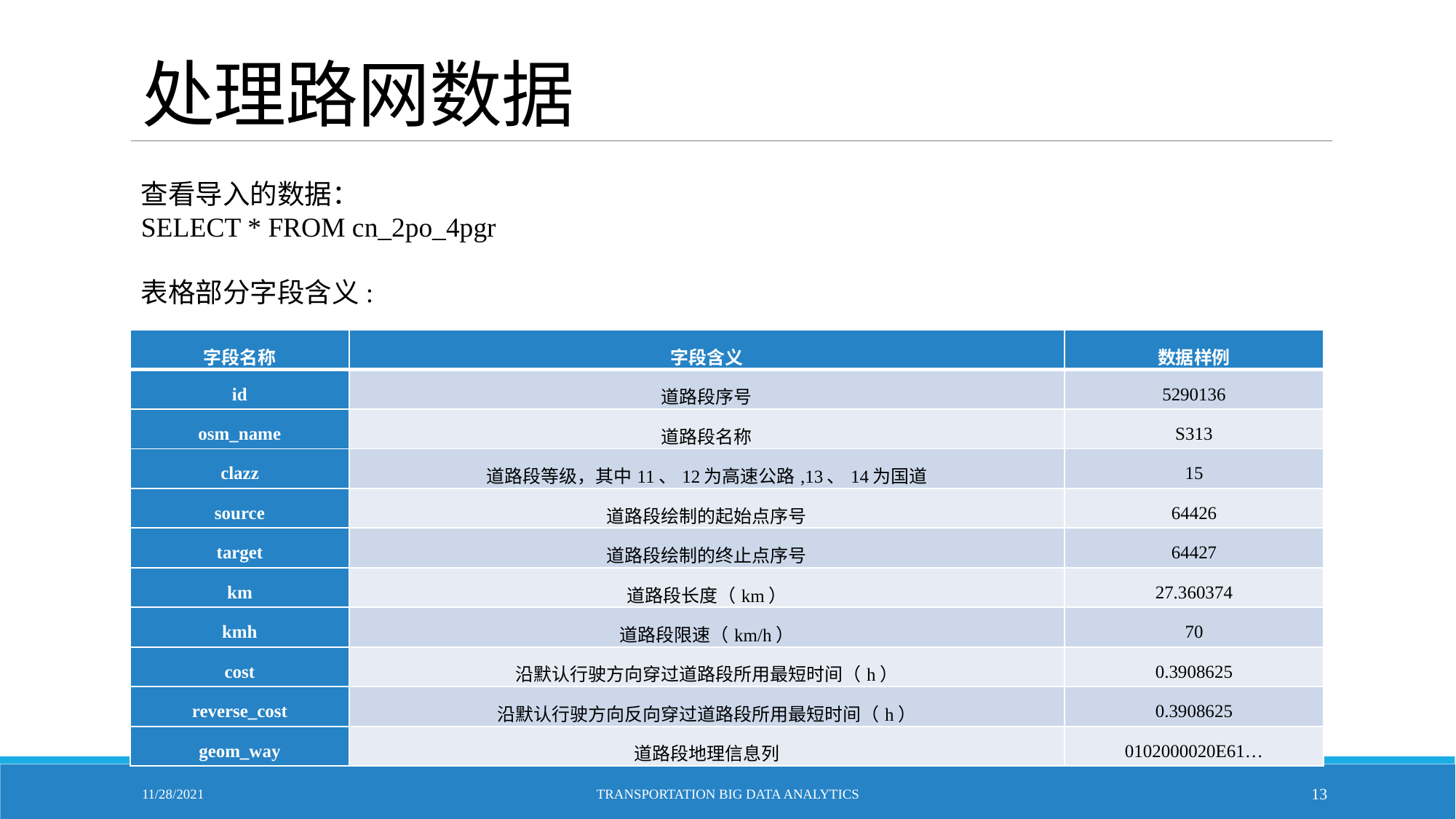

# 处理路网数据
查看导入的数据：
SELECT * FROM cn_2po_4pgr

表格部分字段含义:
| 字段名称 | 字段含义 | 数据样例 |
| --- | --- | --- |
| id | 道路段序号 | 5290136 |
| osm\_name | 道路段名称 | S313 |
| clazz | 道路段等级，其中11、12为高速公路,13、14为国道 | 15 |
| source | 道路段绘制的起始点序号 | 64426 |
| target | 道路段绘制的终止点序号 | 64427 |
| km | 道路段长度（km） | 27.360374 |
| kmh | 道路段限速（km/h） | 70 |
| cost | 沿默认行驶方向穿过道路段所用最短时间（h） | 0.3908625 |
| reverse\_cost | 沿默认行驶方向反向穿过道路段所用最短时间（h） | 0.3908625 |
| geom\_way | 道路段地理信息列 | 0102000020E61… |
11/28/2021
Transportation Big Data Analytics
13